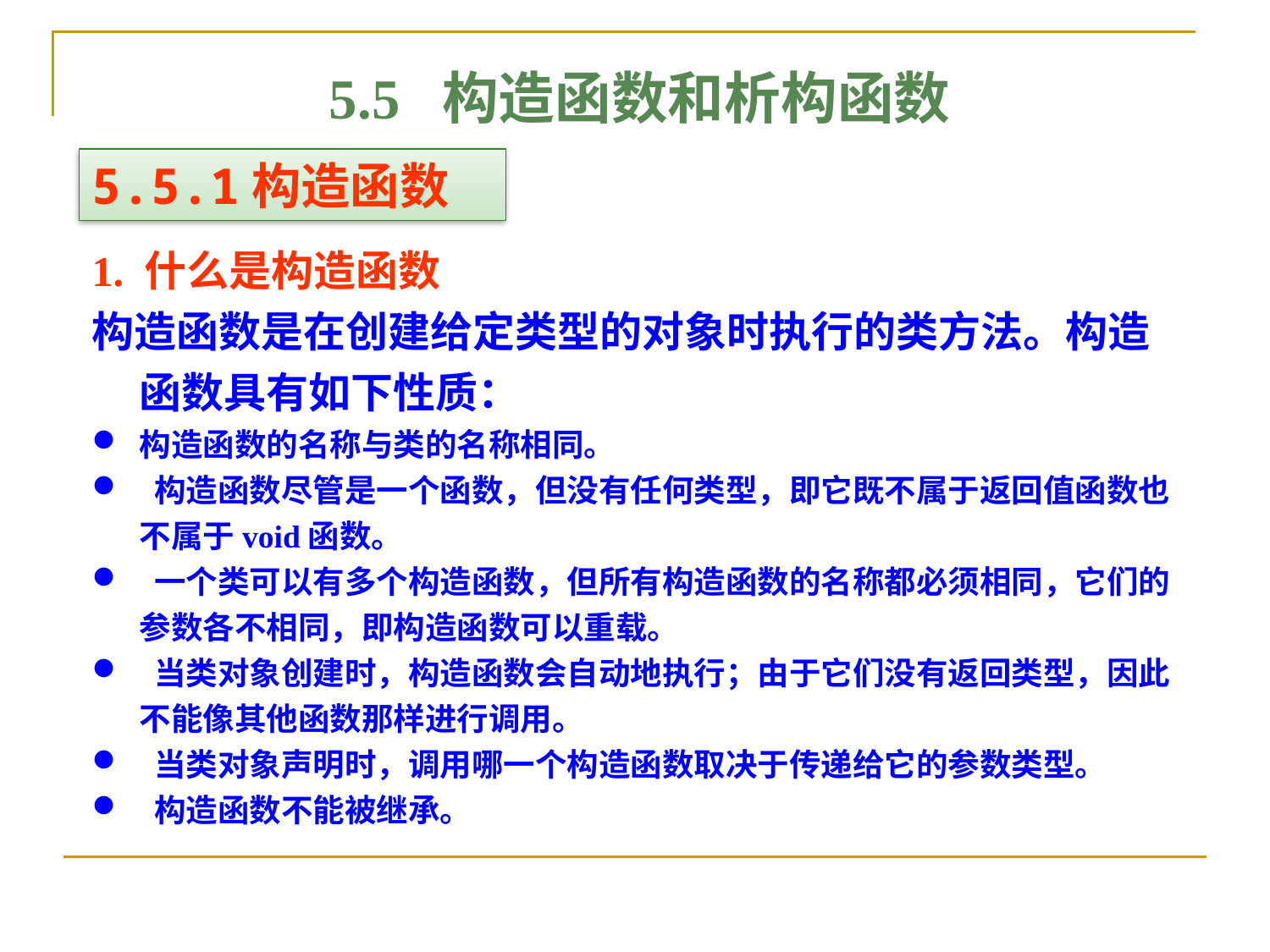

5.5  构造函数和析构函数
5.5.1构造函数
1. 什么是构造函数
构造函数是在创建给定类型的对象时执行的类方法。构造函数具有如下性质：
构造函数的名称与类的名称相同。
 构造函数尽管是一个函数，但没有任何类型，即它既不属于返回值函数也不属于void函数。
 一个类可以有多个构造函数，但所有构造函数的名称都必须相同，它们的参数各不相同，即构造函数可以重载。
 当类对象创建时，构造函数会自动地执行；由于它们没有返回类型，因此不能像其他函数那样进行调用。
 当类对象声明时，调用哪一个构造函数取决于传递给它的参数类型。
 构造函数不能被继承。